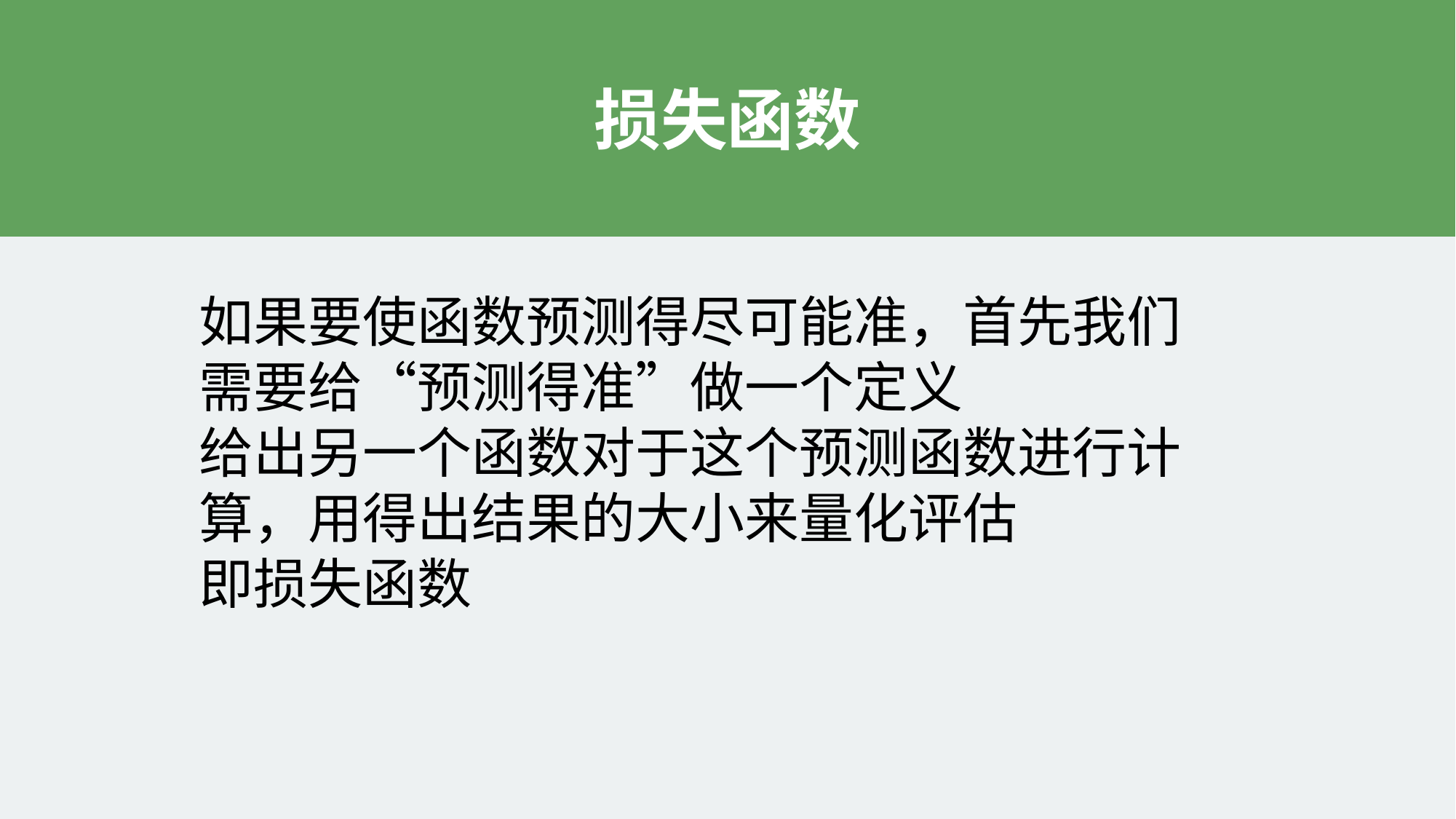

# 损失函数
如果要使函数预测得尽可能准，首先我们需要给“预测得准”做一个定义
给出另一个函数对于这个预测函数进行计算，用得出结果的大小来量化评估
即损失函数